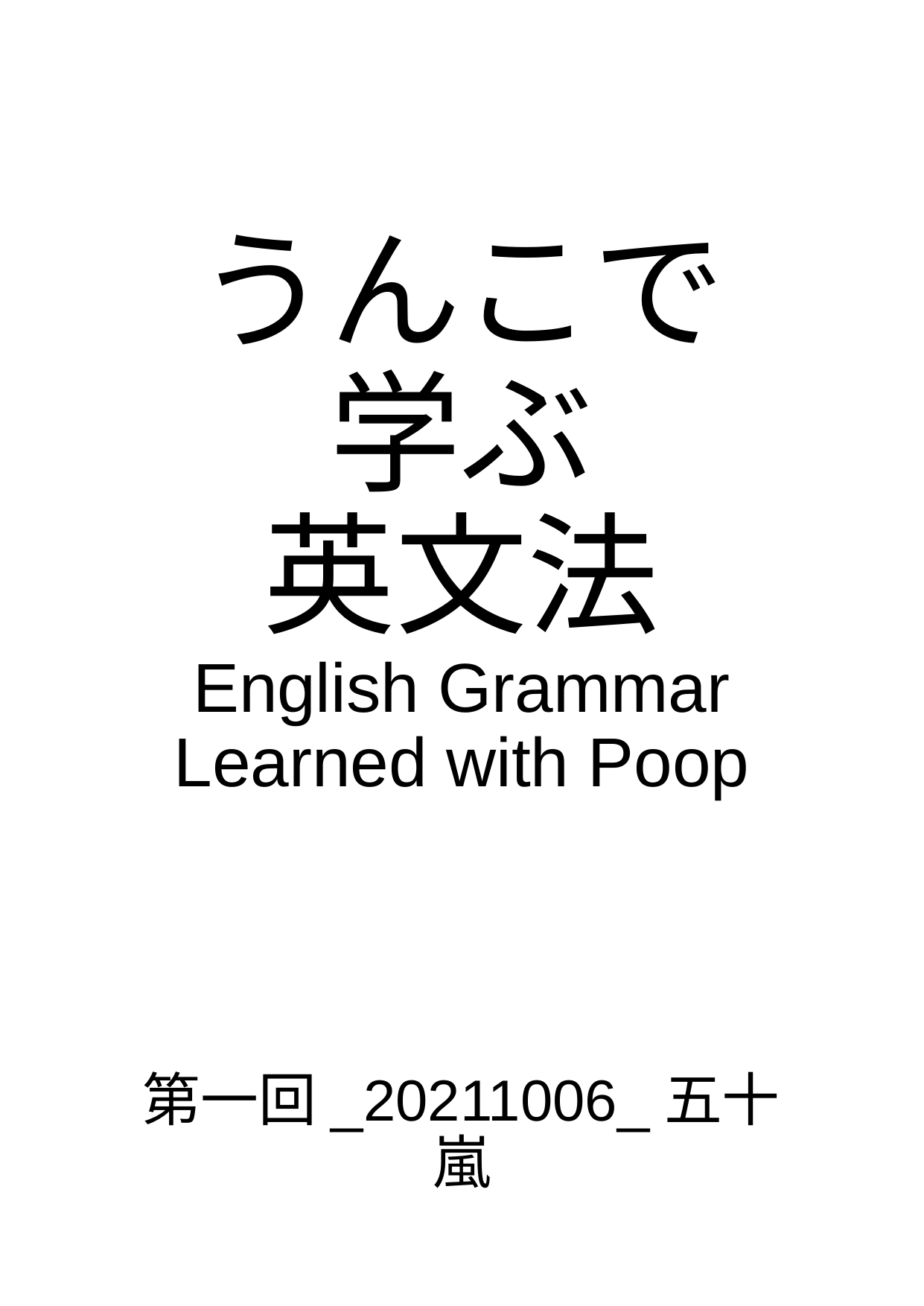

# うんこで 学ぶ 英文法 English Grammar Learned with Poop
第一回_20211006_五十嵐